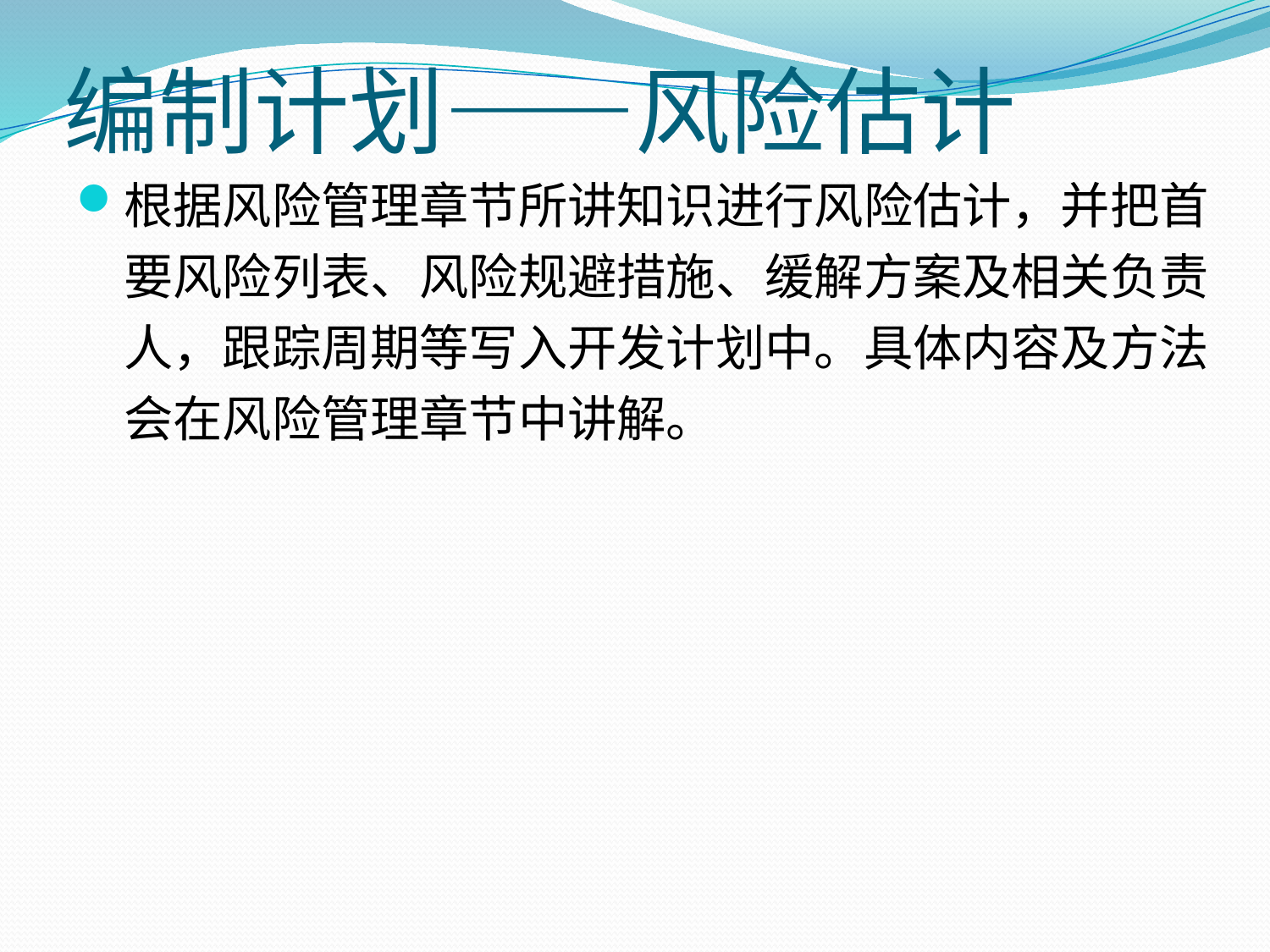

编制计划——风险估计
根据风险管理章节所讲知识进行风险估计，并把首要风险列表、风险规避措施、缓解方案及相关负责人，跟踪周期等写入开发计划中。具体内容及方法会在风险管理章节中讲解。